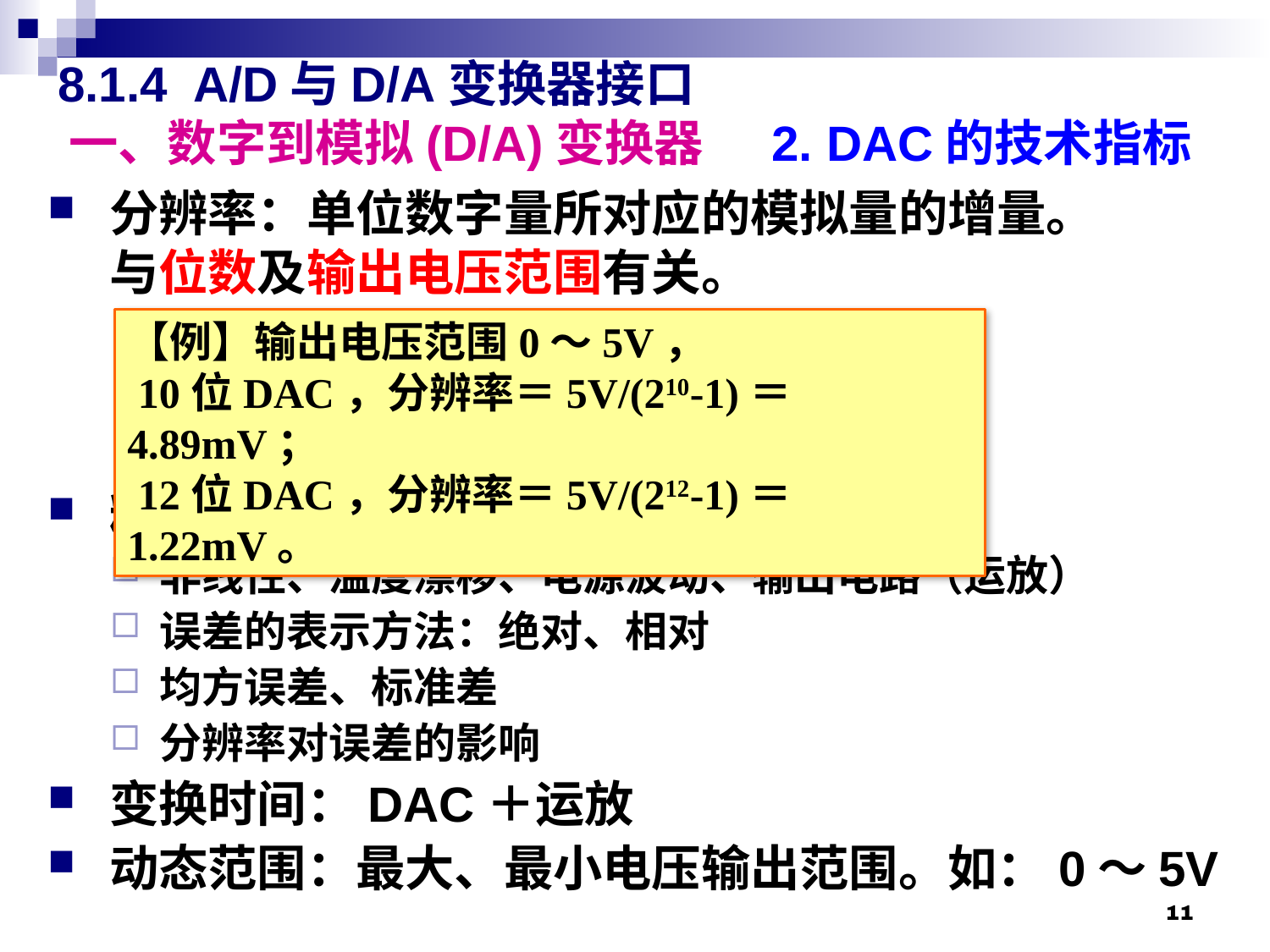

# 8.1.4  A/D与D/A变换器接口 一、数字到模拟(D/A)变换器     2. DAC的技术指标
分辨率：单位数字量所对应的模拟量的增量。
与位数及输出电压范围有关。
精度：用分辨率和转换误差来描述。
非线性、温度漂移、电源波动、输出电路（运放）
误差的表示方法：绝对、相对
均方误差、标准差
分辨率对误差的影响
变换时间：DAC＋运放
动态范围：最大、最小电压输出范围。如：0～5V
【例】输出电压范围0～5V，
 10位DAC，分辨率＝5V/(210-1)＝4.89mV；
 12位DAC，分辨率＝5V/(212-1)＝1.22mV。
11